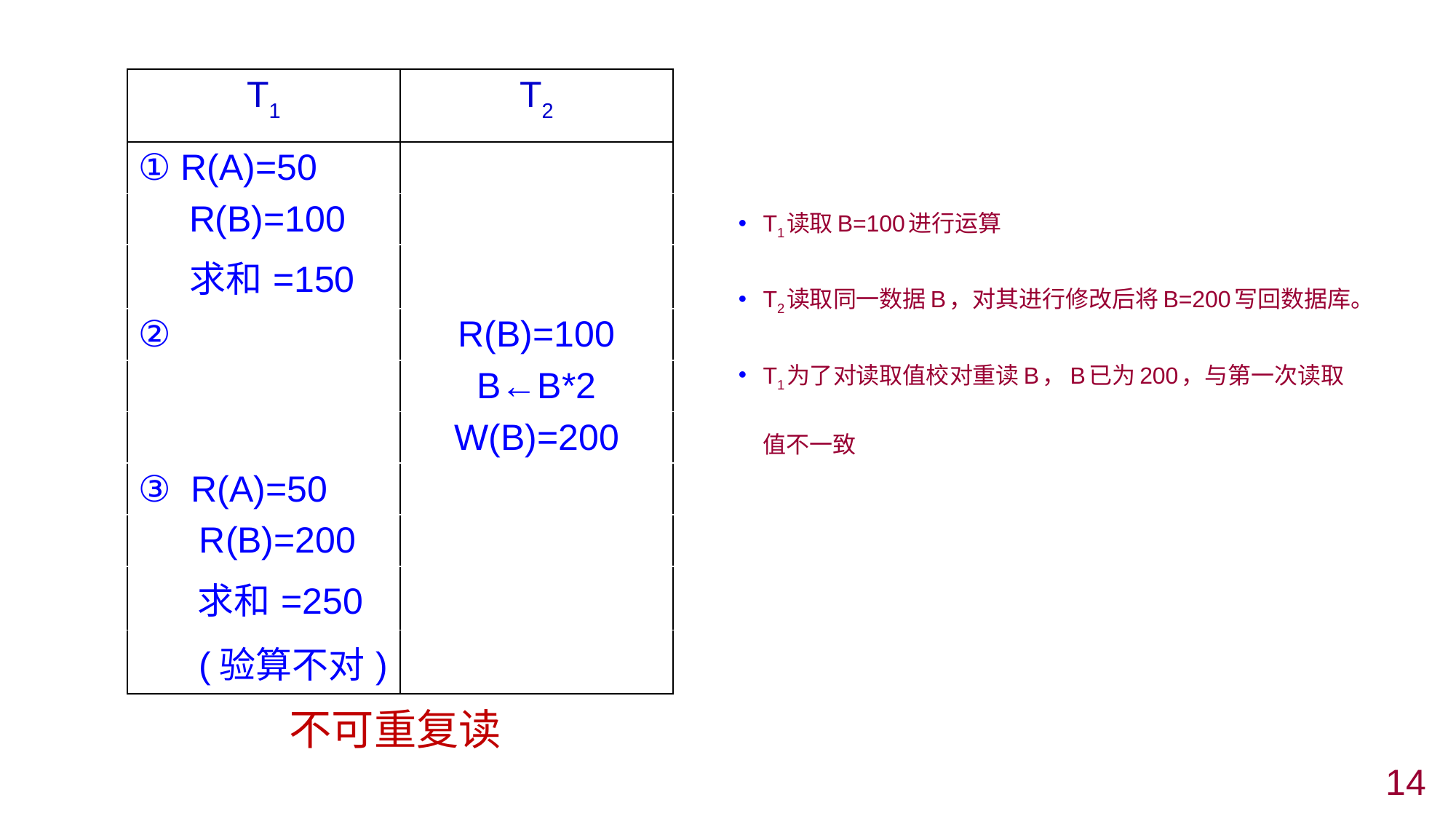

| T1 | T2 |
| --- | --- |
| ① R(A)=50 |  |
| R(B)=100 |  |
| 求和=150 |  |
| ② | R(B)=100 |
|  | B←B\*2 |
|  | W(B)=200 |
| ③ R(A)=50 |  |
| R(B)=200 |  |
| 求和=250 |  |
| (验算不对) |  |
T1读取B=100进行运算
T2读取同一数据B，对其进行修改后将B=200写回数据库。
T1为了对读取值校对重读B，B已为200，与第一次读取值不一致
不可重复读
14